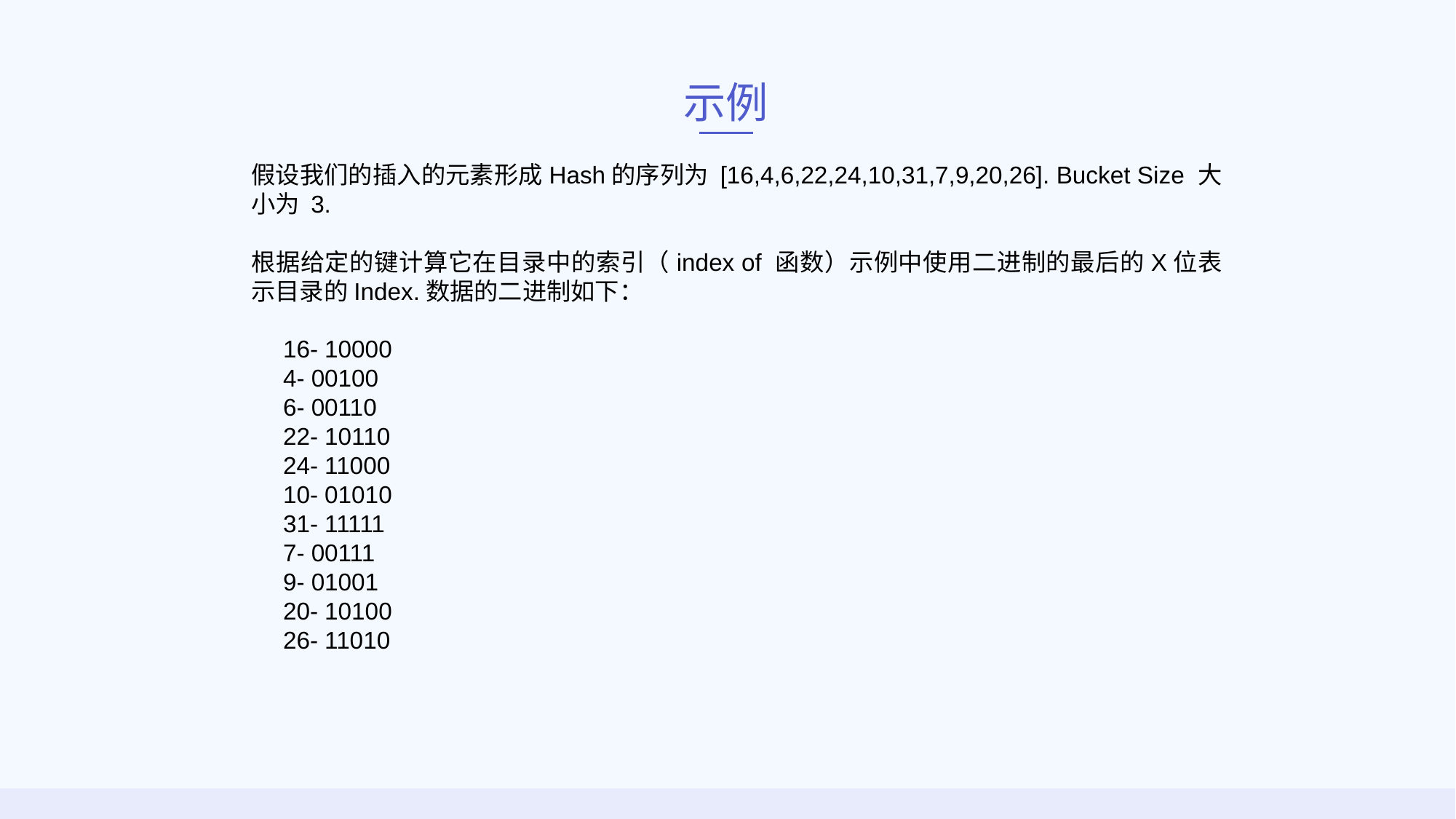

示例
假设我们的插入的元素形成Hash的序列为 [16,4,6,22,24,10,31,7,9,20,26]. Bucket Size 大小为 3.

根据给定的键计算它在目录中的索引（index of 函数）示例中使用二进制的最后的X位表示目录的Index.数据的二进制如下：

16- 10000
4- 00100
6- 00110
22- 10110
24- 11000
10- 01010
31- 11111
7- 00111
9- 01001
20- 10100
26- 11010